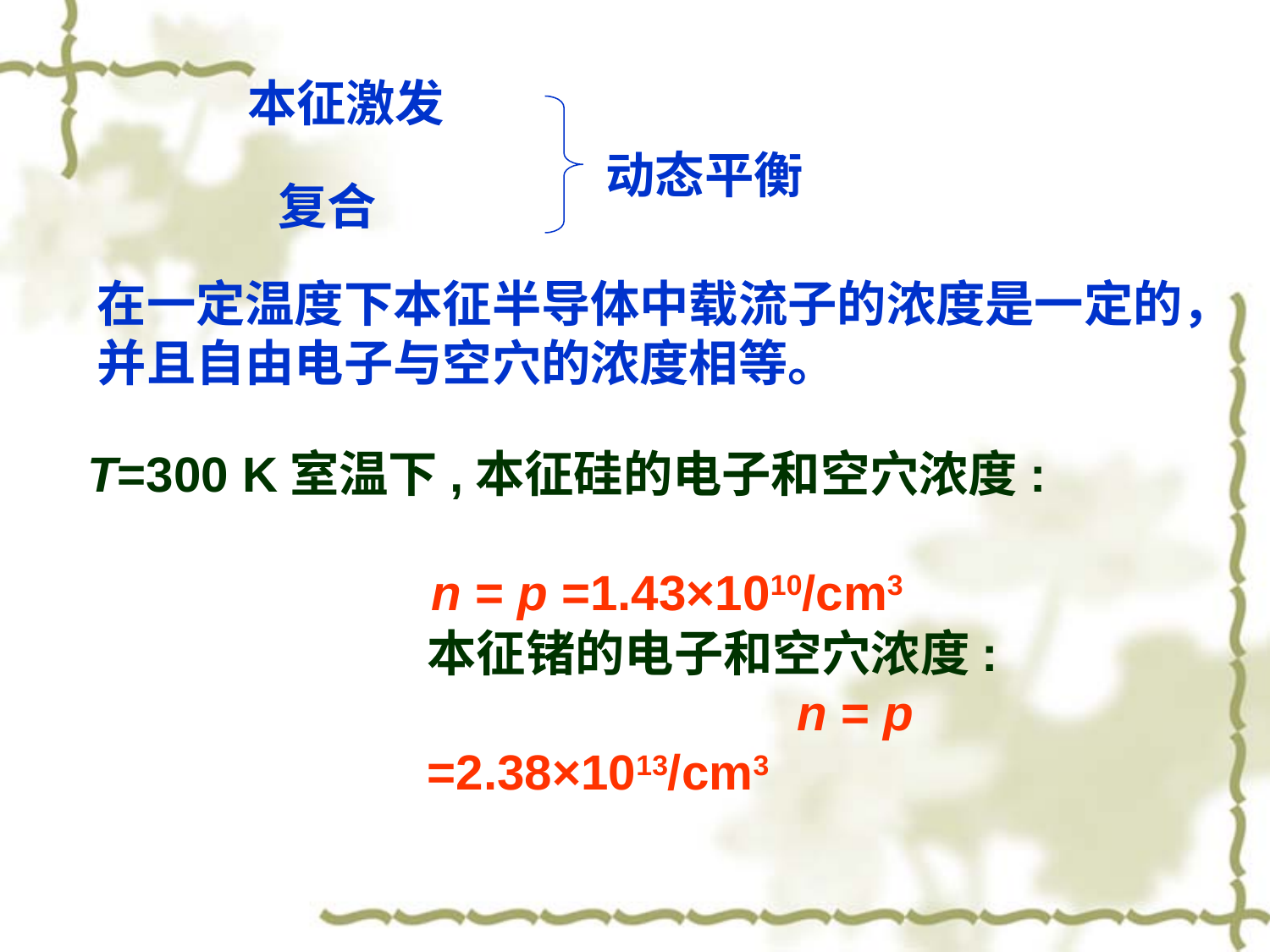

本征激发

动态平衡
复合
在一定温度下本征半导体中载流子的浓度是一定的，并且自由电子与空穴的浓度相等。
T=300 K室温下,本征硅的电子和空穴浓度:
                         n = p =1.43×1010/cm3
本征锗的电子和空穴浓度:                                 　　n = p =2.38×1013/cm3
12